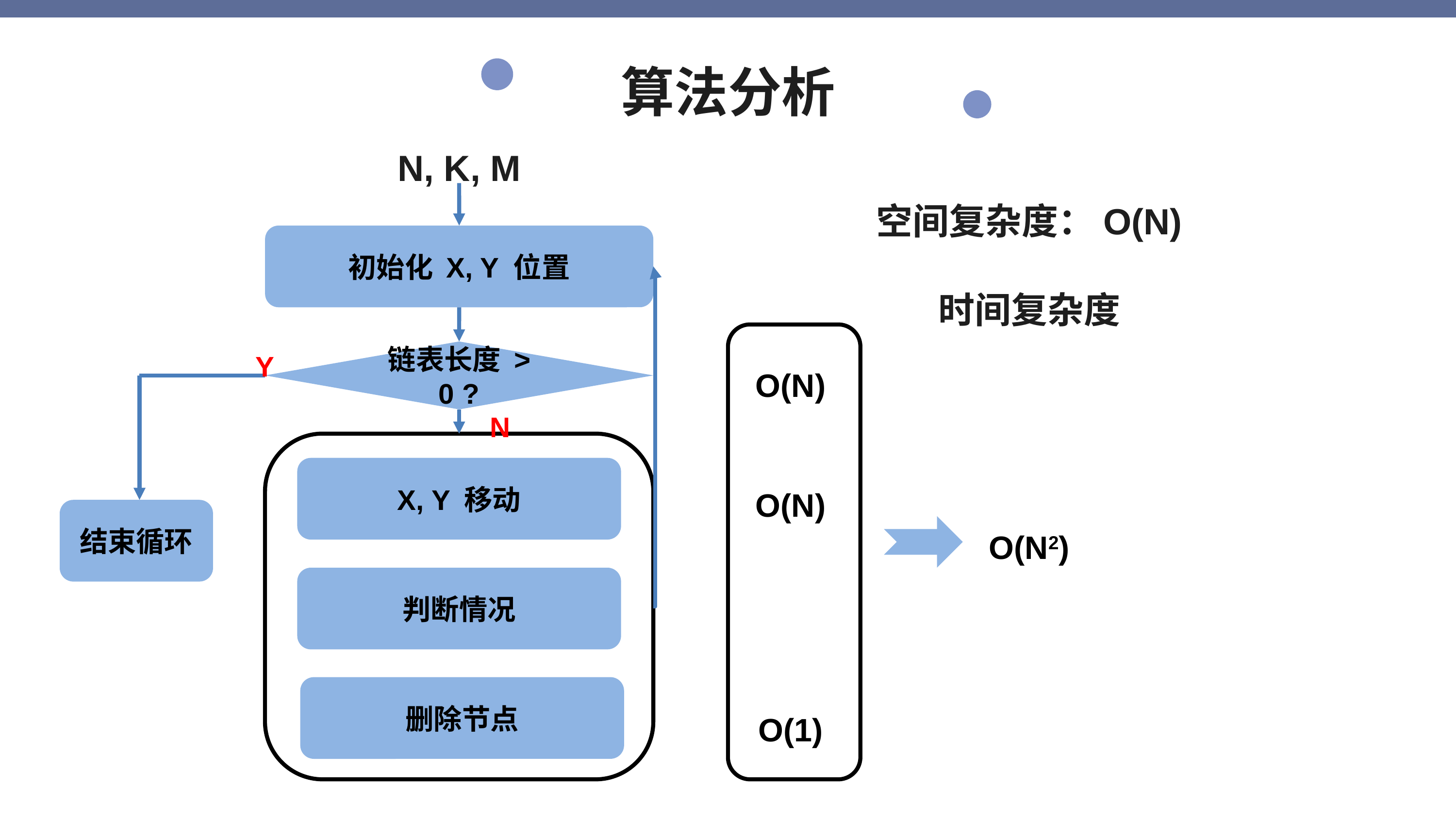

算法分析

N, K, M
空间复杂度：O(N)
初始化 X, Y 位置
时间复杂度
Y

链表长度 > 0 ?
O(N)
N

X, Y 移动
O(N)
结束循环
O(N2)

判断情况
删除节点
O(1)